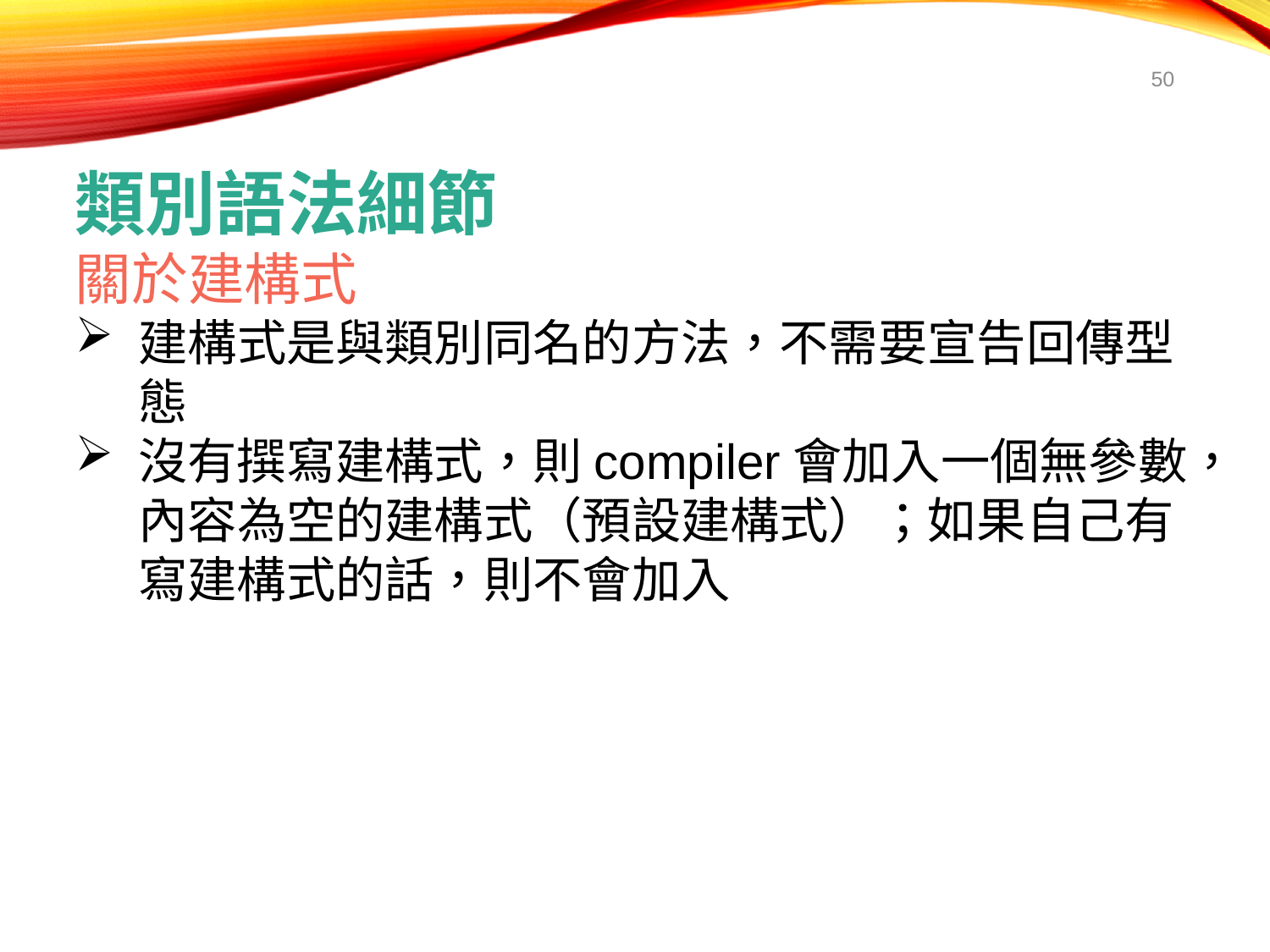

50
類別語法細節
關於建構式
建構式是與類別同名的方法，不需要宣告回傳型態
沒有撰寫建構式，則compiler會加入一個無參數，內容為空的建構式（預設建構式）；如果自己有寫建構式的話，則不會加入